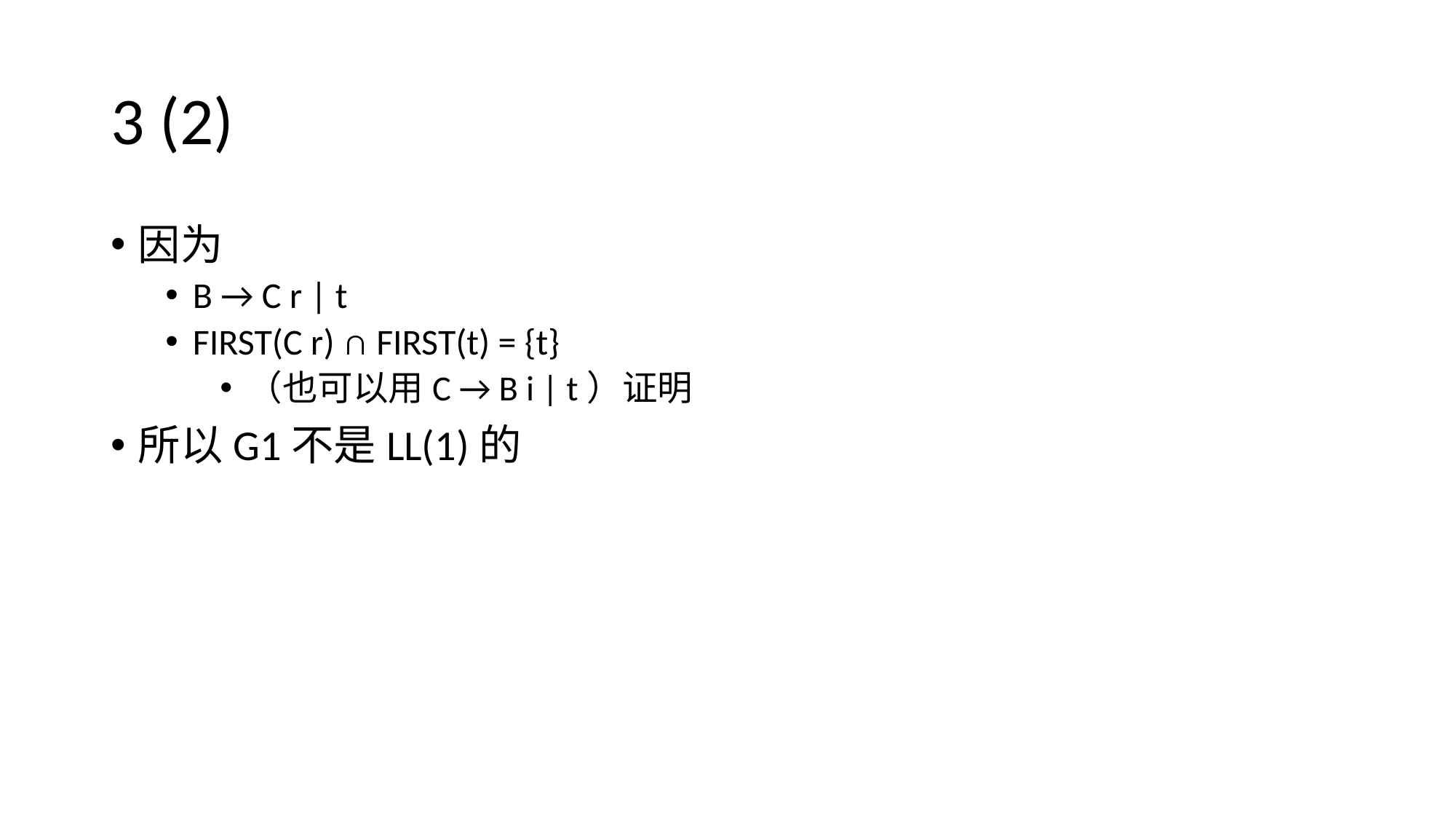

# 3 (2)
因为
B → C r | t
FIRST(C r) ∩ FIRST(t) = {t}
（也可以用C → B i | t）证明
所以G1不是LL(1)的